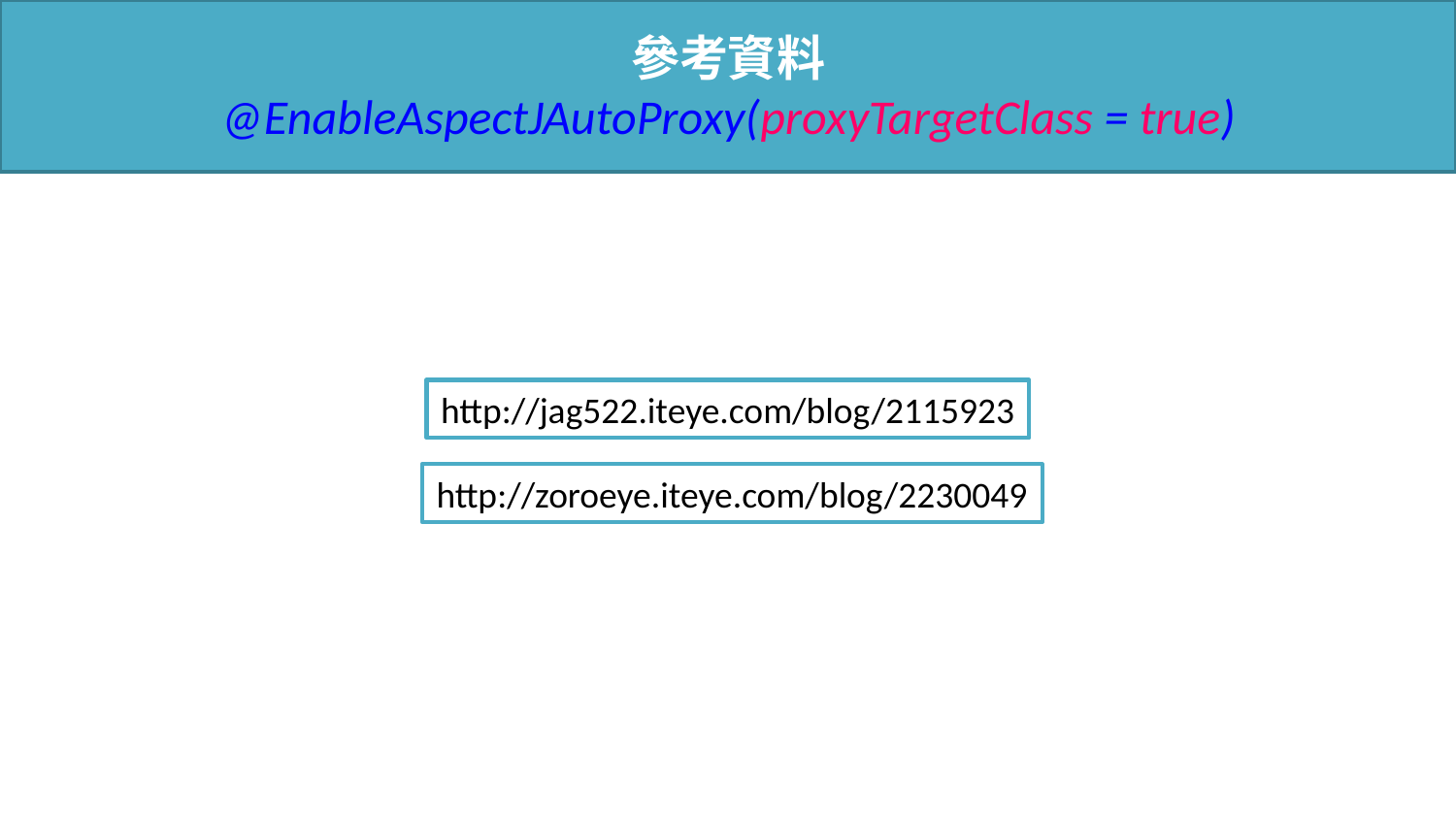

# 參考資料 @EnableAspectJAutoProxy(proxyTargetClass = true)
http://jag522.iteye.com/blog/2115923
http://zoroeye.iteye.com/blog/2230049